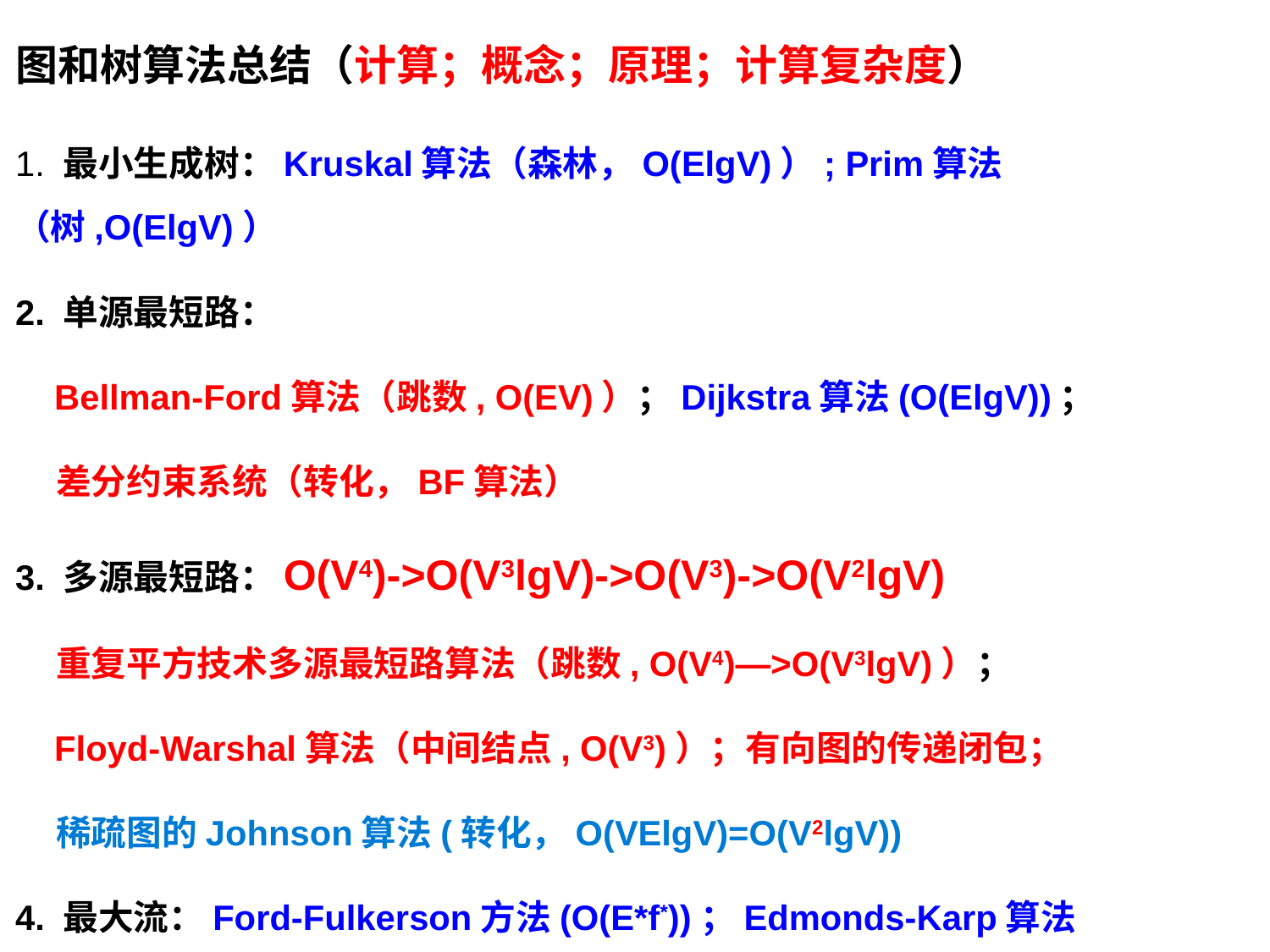

图和树算法总结（计算；概念；原理；计算复杂度）
1. 最小生成树：Kruskal算法（森林，O(ElgV)）; Prim算法（树,O(ElgV)）
2. 单源最短路：
    Bellman-Ford算法（跳数, O(EV)）；Dijkstra算法(O(ElgV))；
    差分约束系统（转化，BF算法）
3. 多源最短路：O(V4)->O(V3lgV)->O(V3)->O(V2lgV)
    重复平方技术多源最短路算法（跳数, O(V4)—>O(V3lgV)）；
    Floyd-Warshal算法（中间结点, O(V3)）；有向图的传递闭包；
    稀疏图的Johnson算法(转化，O(VElgV)=O(V2lgV))
4. 最大流：Ford-Fulkerson方法(O(E*f*))；Edmonds-Karp算法(O(VE2))；最大二分匹配问题(转化，O(VE))